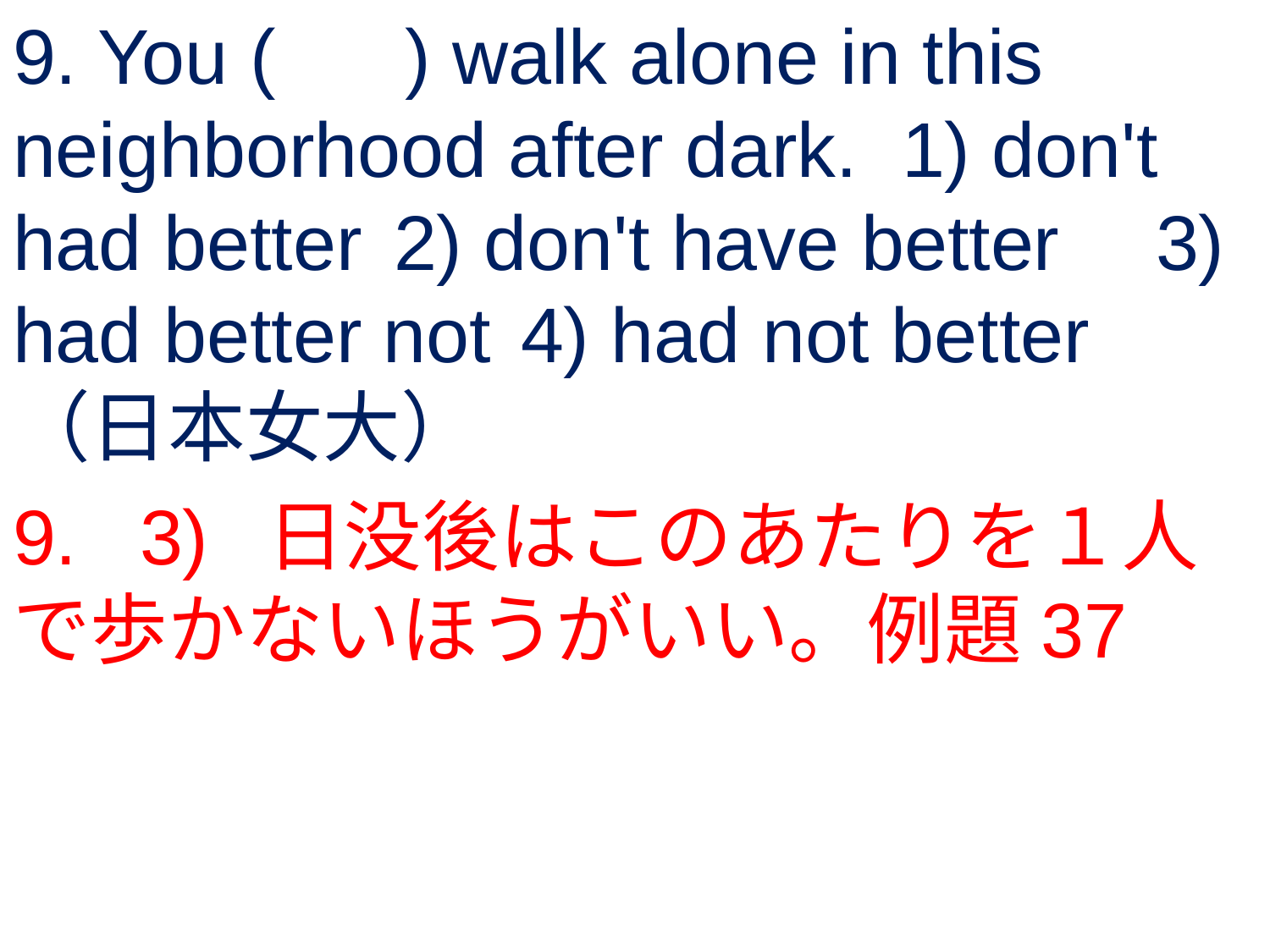

# 9. You (      ) walk alone in this neighborhood after dark.	1) don't had better	2) don't have better	3) had better not	4) had not better	（日本女大）
9.	3) 	日没後はこのあたりを１人で歩かないほうがいい。例題37